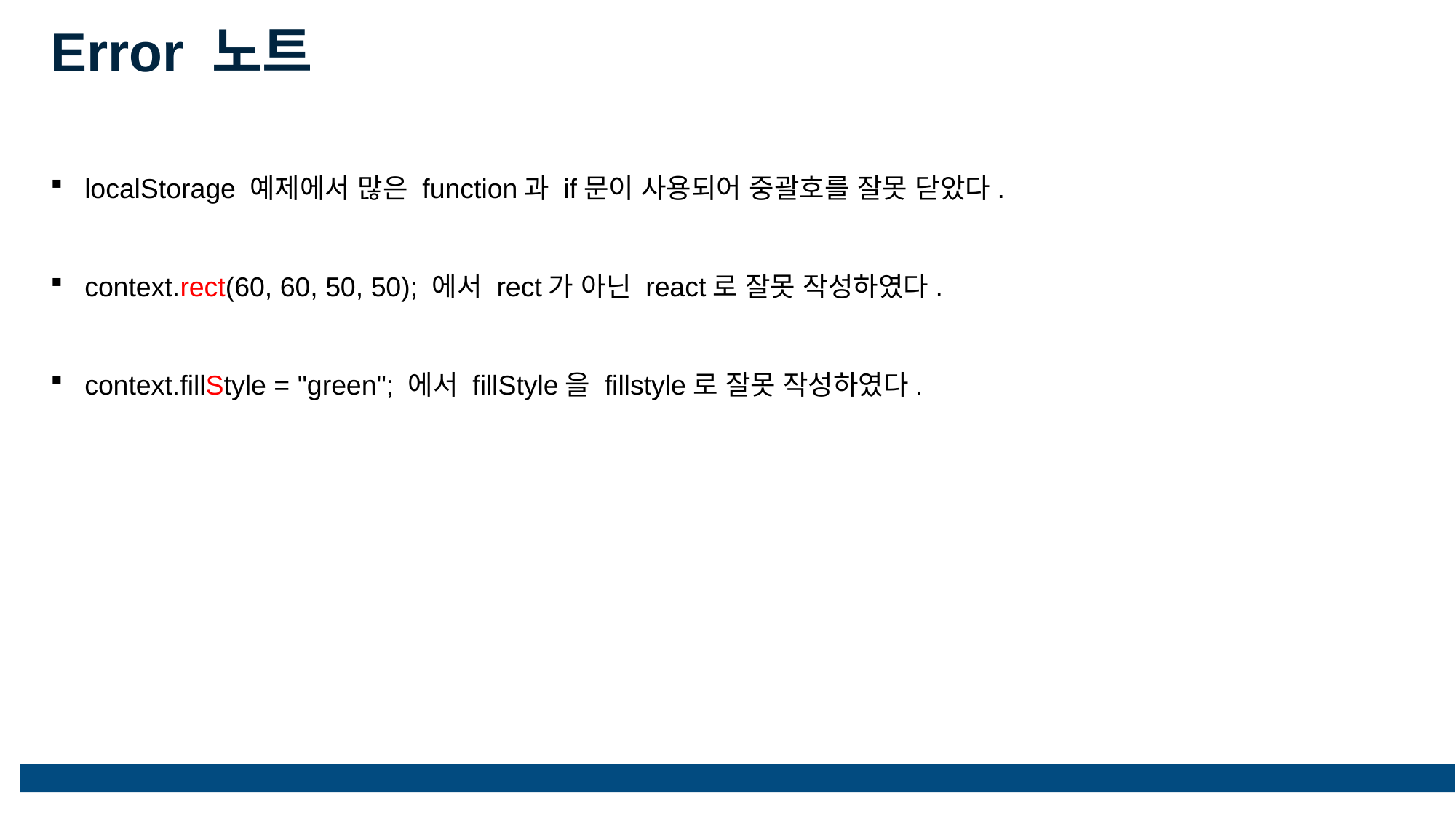

Error 노트
localStorage 예제에서 많은 function과 if문이 사용되어 중괄호를 잘못 닫았다.

context.rect(60, 60, 50, 50); 에서 rect가 아닌 react로 잘못 작성하였다.

context.fillStyle = "green"; 에서 fillStyle을 fillstyle로 잘못 작성하였다.